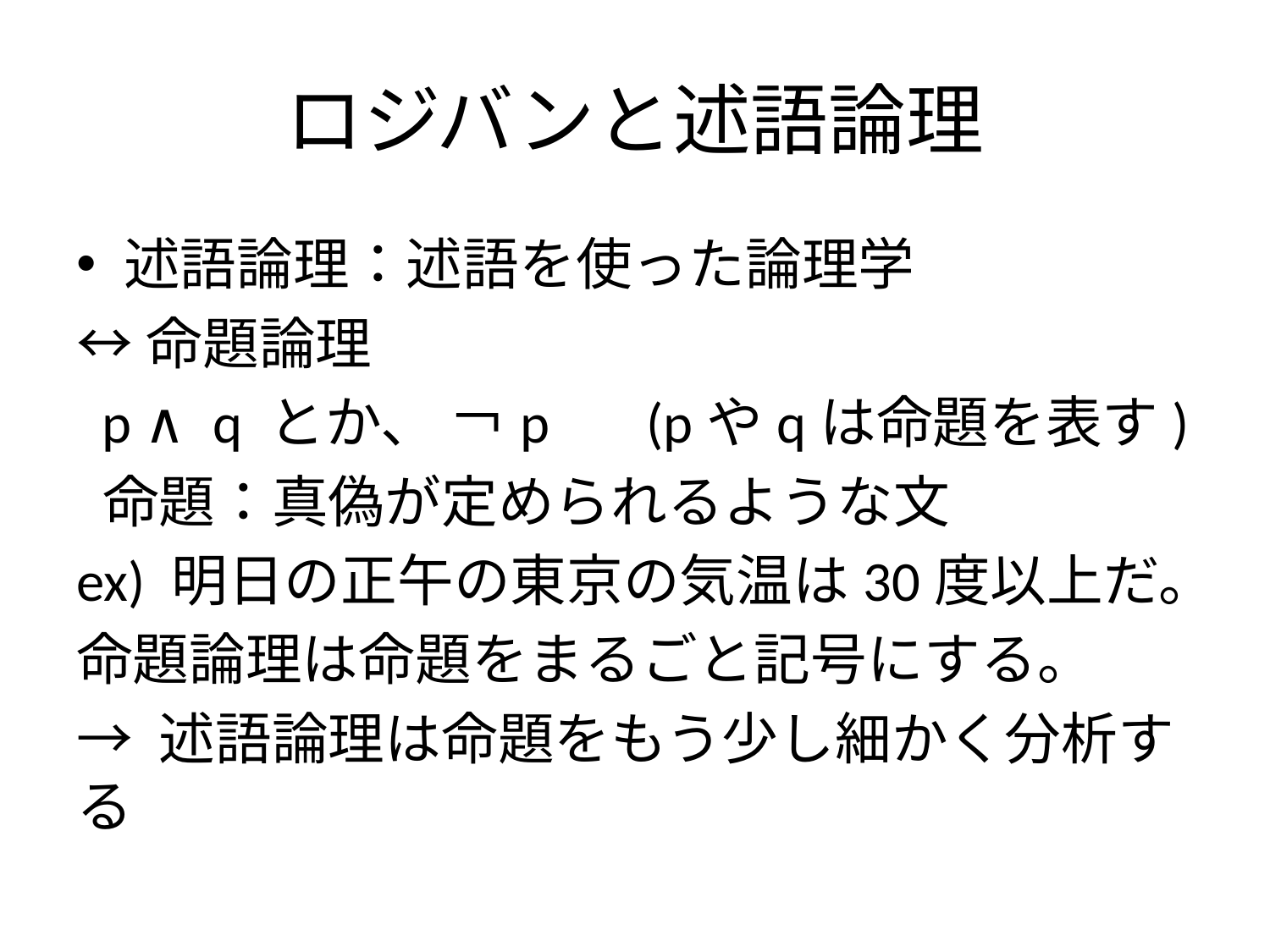

# ロジバンと述語論理
述語論理：述語を使った論理学
↔命題論理
  p ∧ q とか、 ￢p 　(pやqは命題を表す)
 命題：真偽が定められるような文
ex) 明日の正午の東京の気温は30度以上だ。
命題論理は命題をまるごと記号にする。
→ 述語論理は命題をもう少し細かく分析する